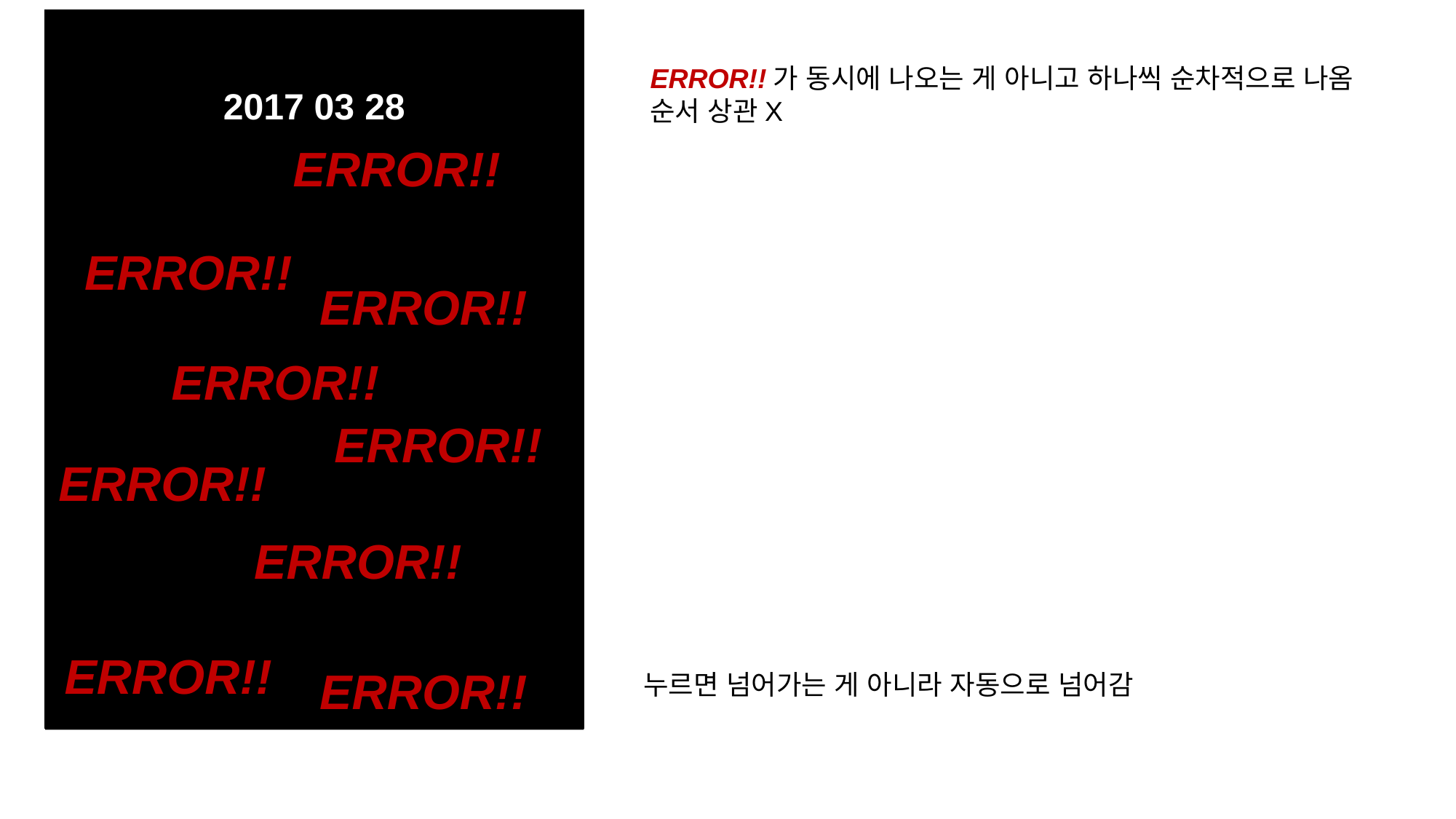

ERROR!!가 동시에 나오는 게 아니고 하나씩 순차적으로 나옴
순서 상관X
2017 03 28
ERROR!!
ERROR!!
ERROR!!
ERROR!!
ERROR!!
ERROR!!
ERROR!!
ERROR!!
ERROR!!
누르면 넘어가는 게 아니라 자동으로 넘어감